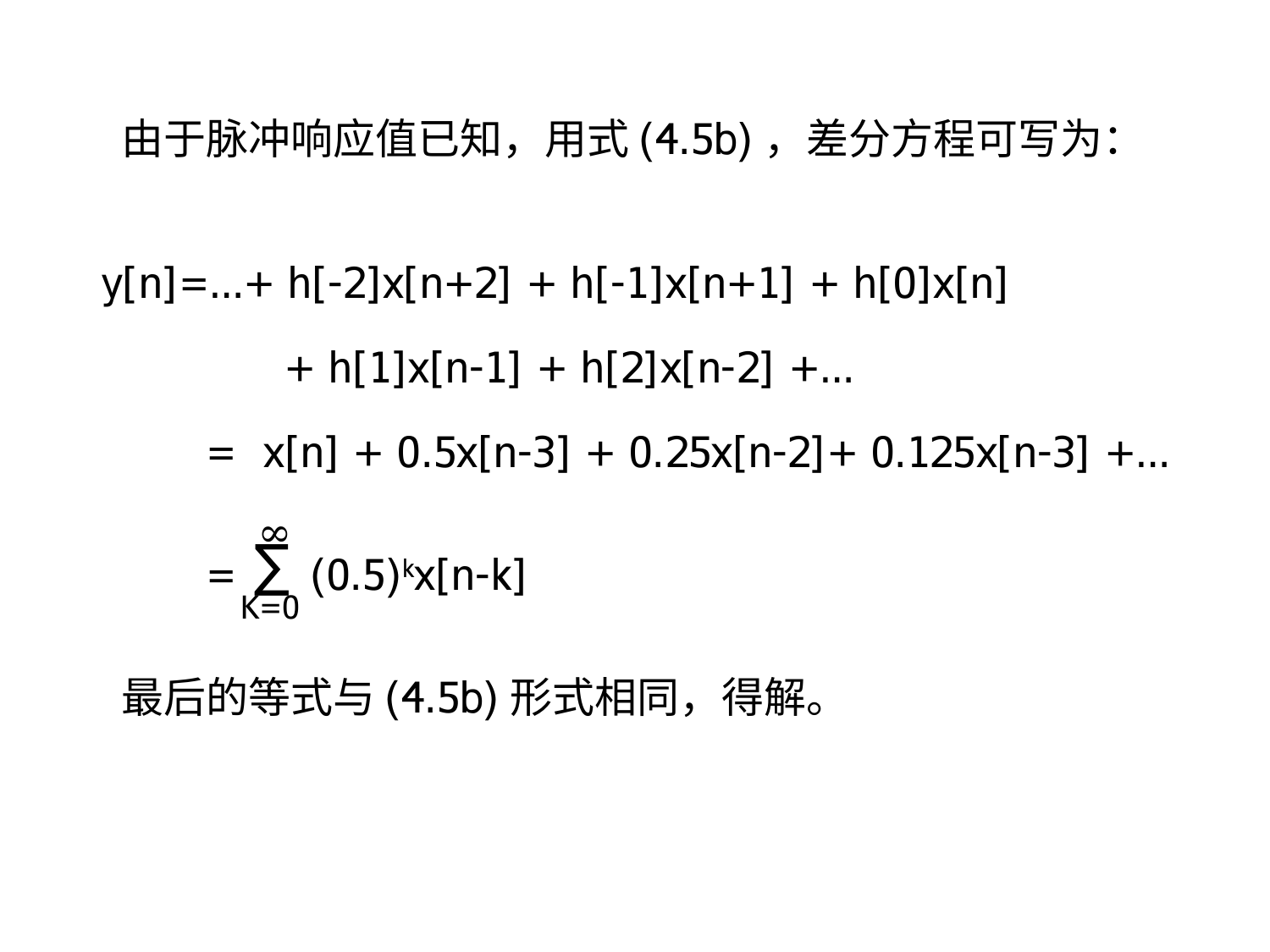

由于脉冲响应值已知，用式(4.5b)，差分方程可写为：

y[n]=…+ h[-2]x[n+2] + h[-1]x[n+1] + h[0]x[n]
              + h[1]x[n-1] + h[2]x[n-2] +…
        =  x[n] + 0.5x[n-3] + 0.25x[n-2]+ 0.125x[n-3] +…
        = ∑ (0.5)kx[n-k]

 最后的等式与(4.5b)形式相同，得解。
  ∞
K=0